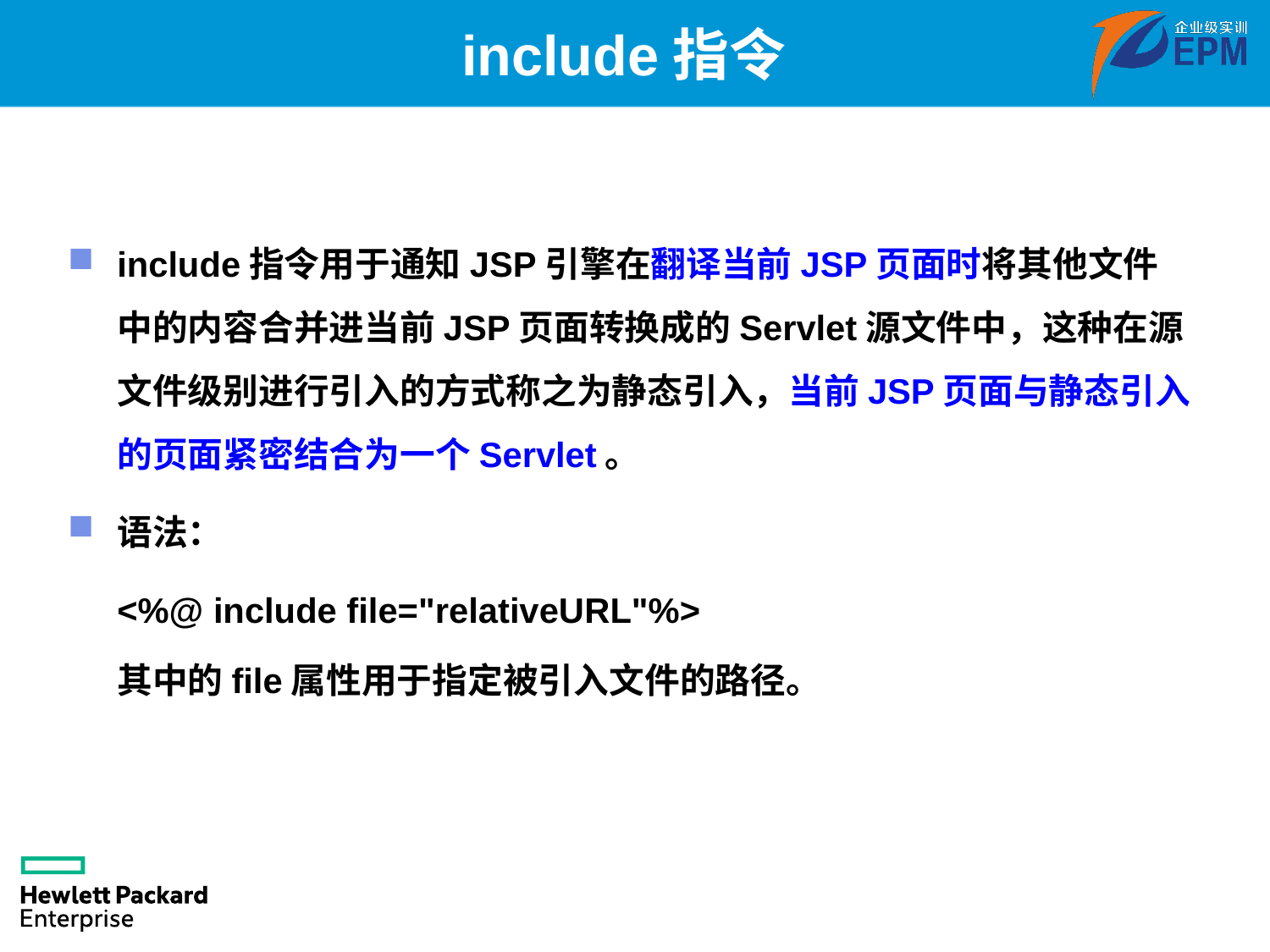

# include指令
include指令用于通知JSP引擎在翻译当前JSP页面时将其他文件中的内容合并进当前JSP页面转换成的Servlet源文件中，这种在源文件级别进行引入的方式称之为静态引入，当前JSP页面与静态引入的页面紧密结合为一个Servlet。
语法：
	<%@ include file="relativeURL"%>
	其中的file属性用于指定被引入文件的路径。